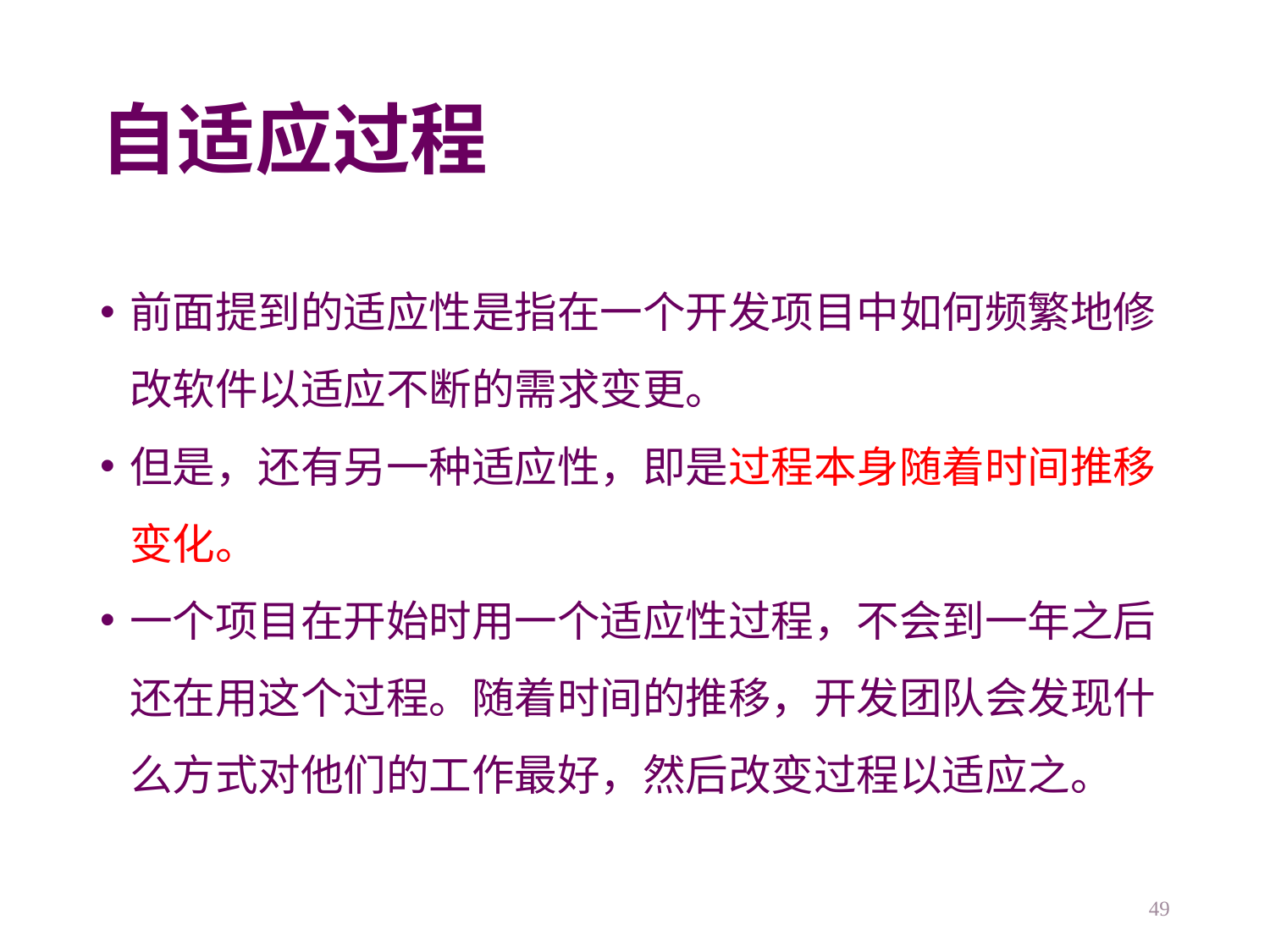

# 自适应过程
前面提到的适应性是指在一个开发项目中如何频繁地修改软件以适应不断的需求变更。
但是，还有另一种适应性，即是过程本身随着时间推移变化。
一个项目在开始时用一个适应性过程，不会到一年之后还在用这个过程。随着时间的推移，开发团队会发现什么方式对他们的工作最好，然后改变过程以适应之。
49